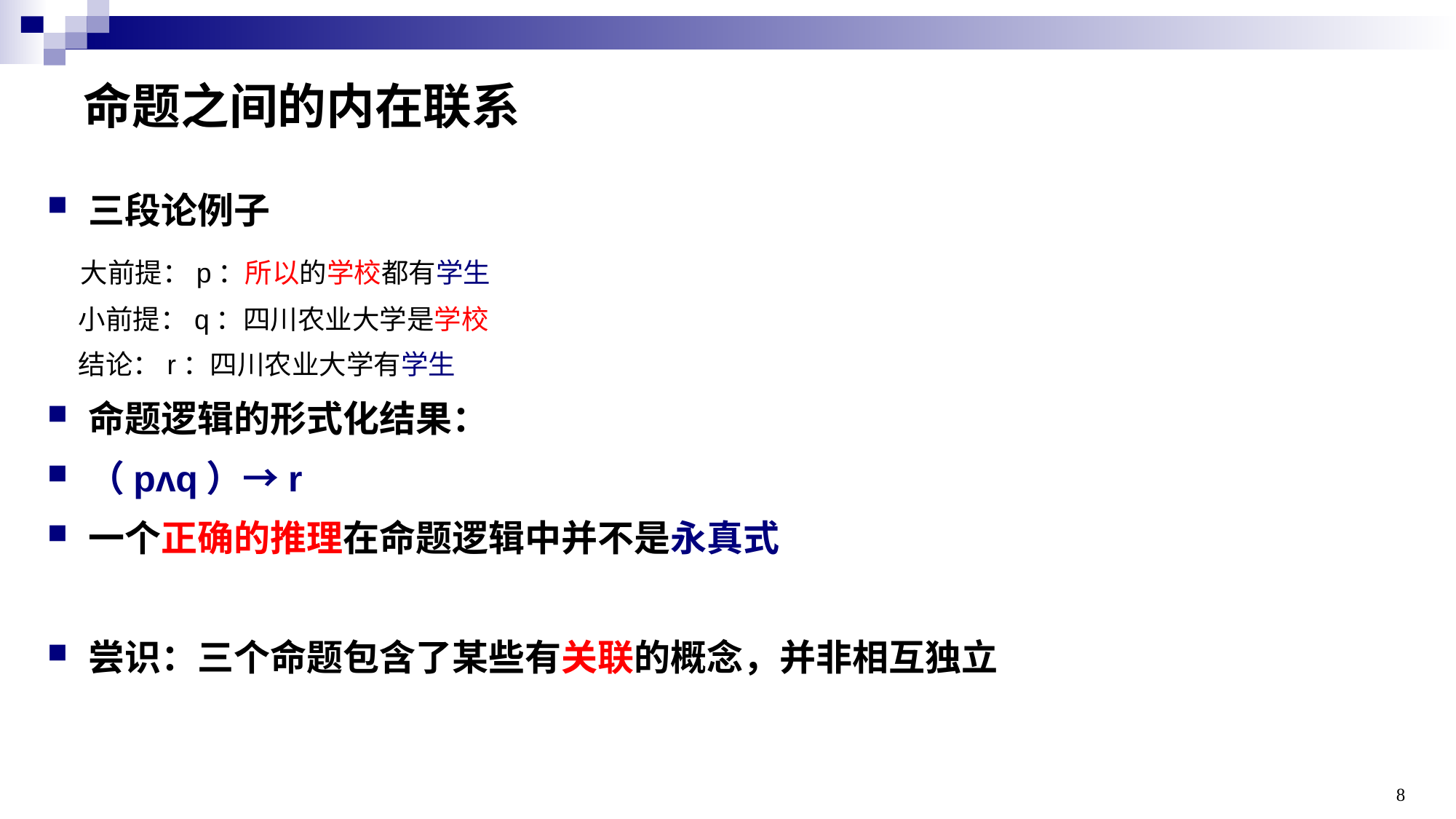

# 命题之间的内在联系
三段论例子
   大前提：p：所以的学校都有学生
    小前提：q：四川农业大学是学校
    结论：r：四川农业大学有学生
命题逻辑的形式化结果：
（pʌq）→r
一个正确的推理在命题逻辑中并不是永真式

尝识：三个命题包含了某些有关联的概念，并非相互独立

8